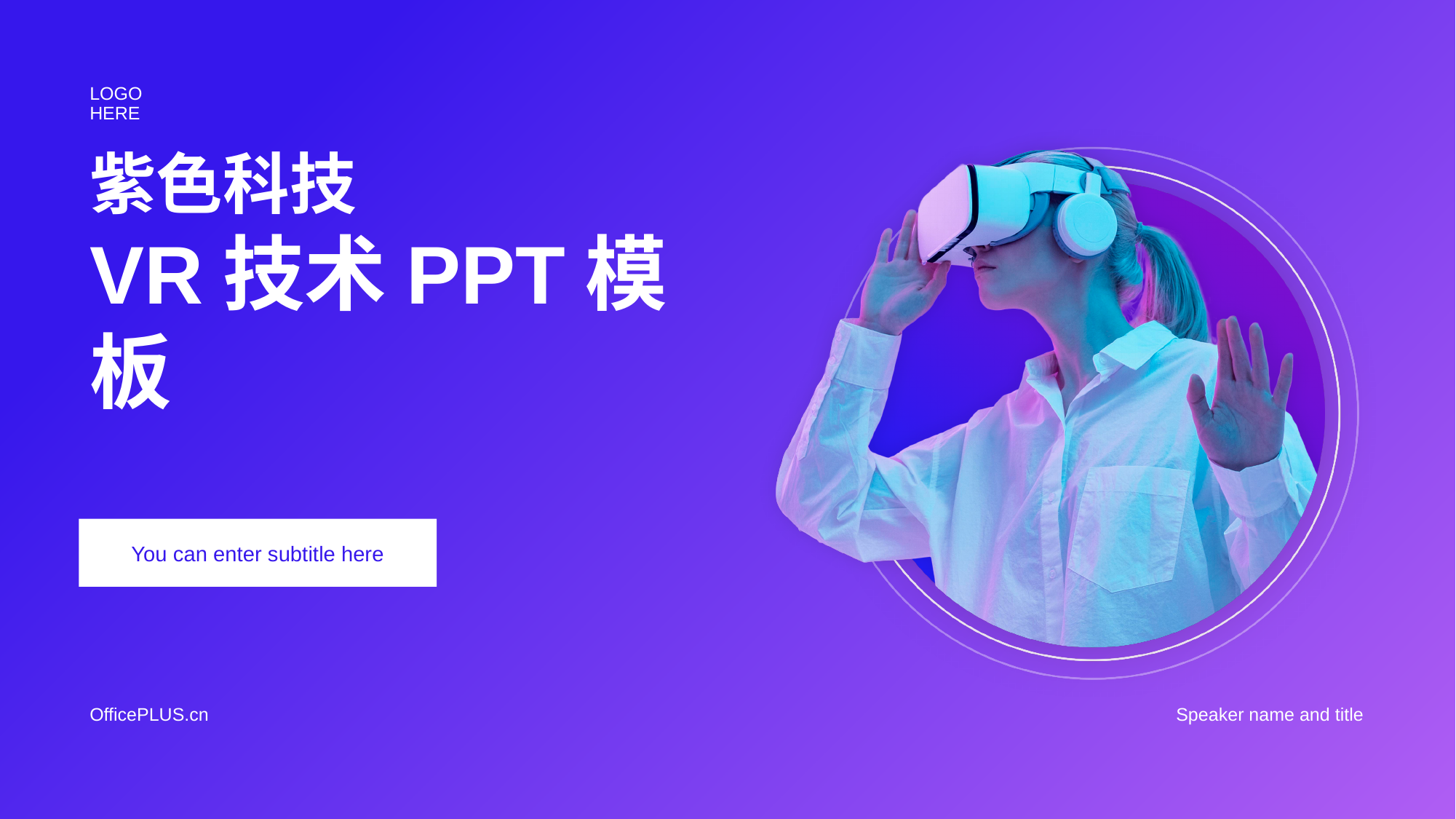

LOGO HERE
# 紫色科技 VR技术PPT模板
You can enter subtitle here
OfficePLUS.cn
Speaker name and title